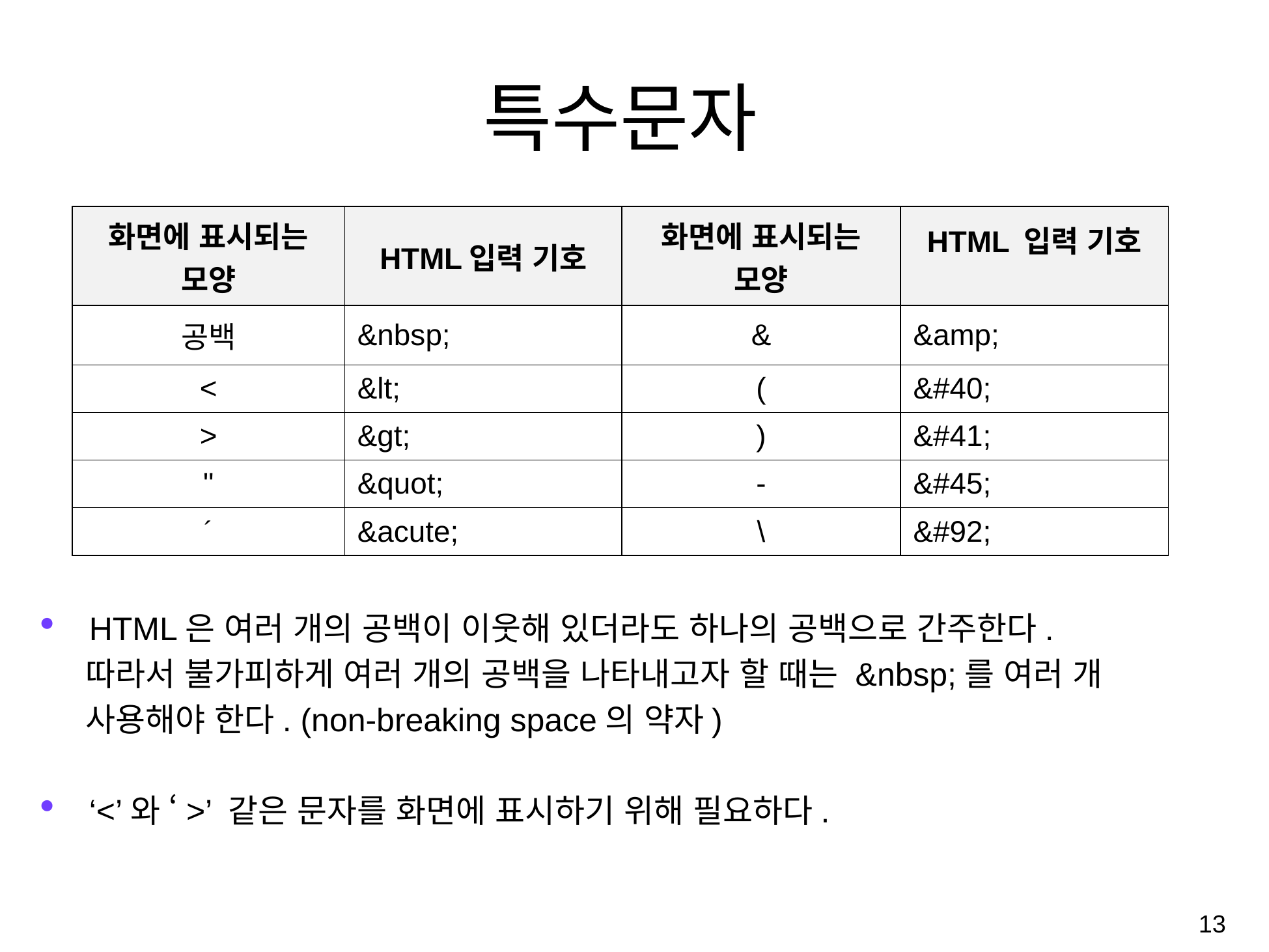

# 특수문자
| 화면에 표시되는 모양 | HTML입력 기호 | 화면에 표시되는 모양 | HTML 입력 기호 |
| --- | --- | --- | --- |
| 공백 | &nbsp; | & | &amp; |
| < | &lt; | ( | &#40; |
| > | &gt; | ) | &#41; |
| " | &quot; | - | &#45; |
| ´ | &acute; | \ | &#92; |
HTML은 여러 개의 공백이 이웃해 있더라도 하나의 공백으로 간주한다.
    따라서 불가피하게 여러 개의 공백을 나타내고자 할 때는 &nbsp;를 여러 개
    사용해야 한다. (non-breaking space의 약자)

‘<’와 ‘>’ 같은 문자를 화면에 표시하기 위해 필요하다.

13